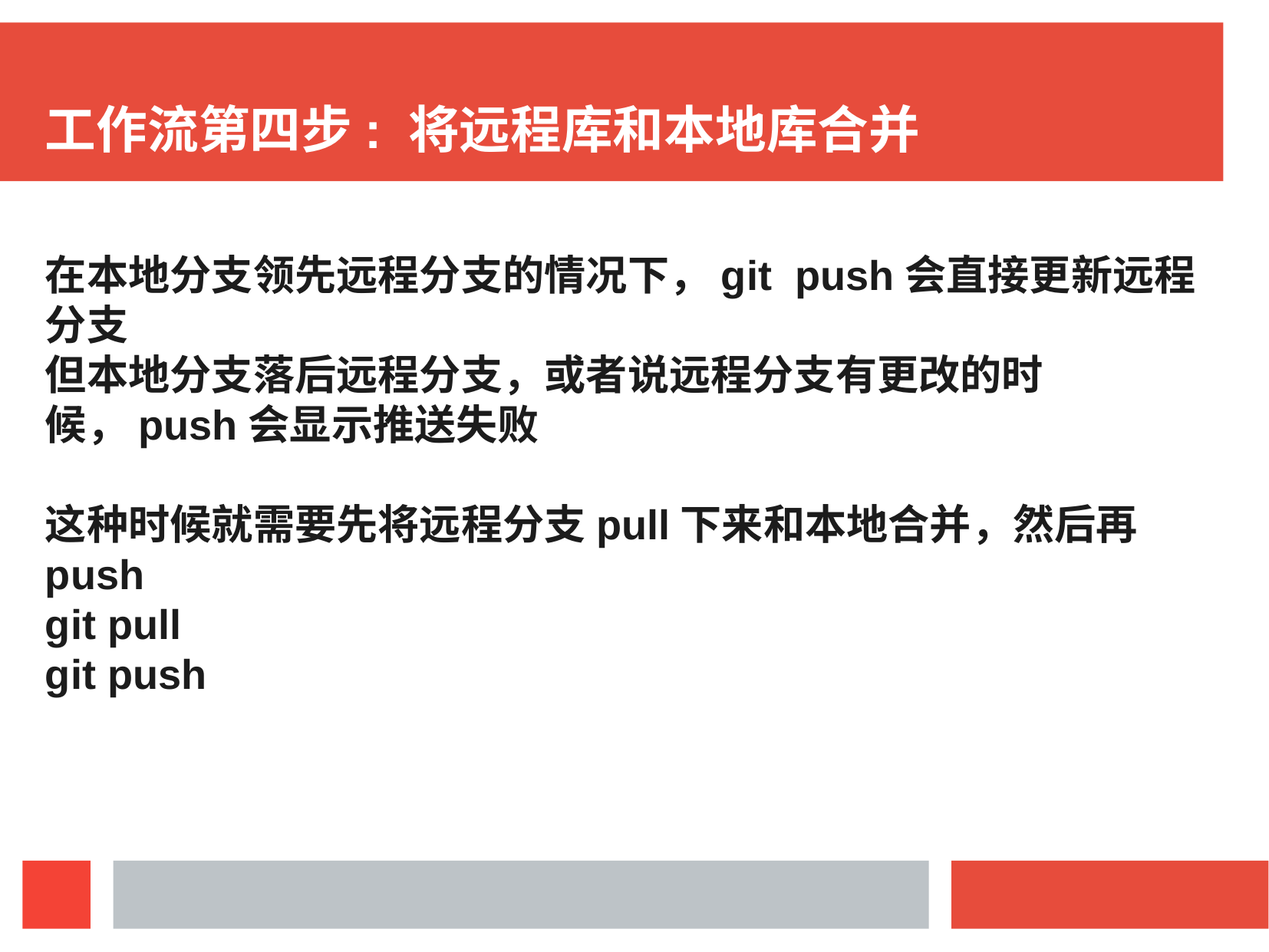

工作流第四步: 将远程库和本地库合并
在本地分支领先远程分支的情况下，git  push会直接更新远程分支
但本地分支落后远程分支，或者说远程分支有更改的时候，push会显示推送失败

这种时候就需要先将远程分支pull下来和本地合并，然后再push
git pull
git push